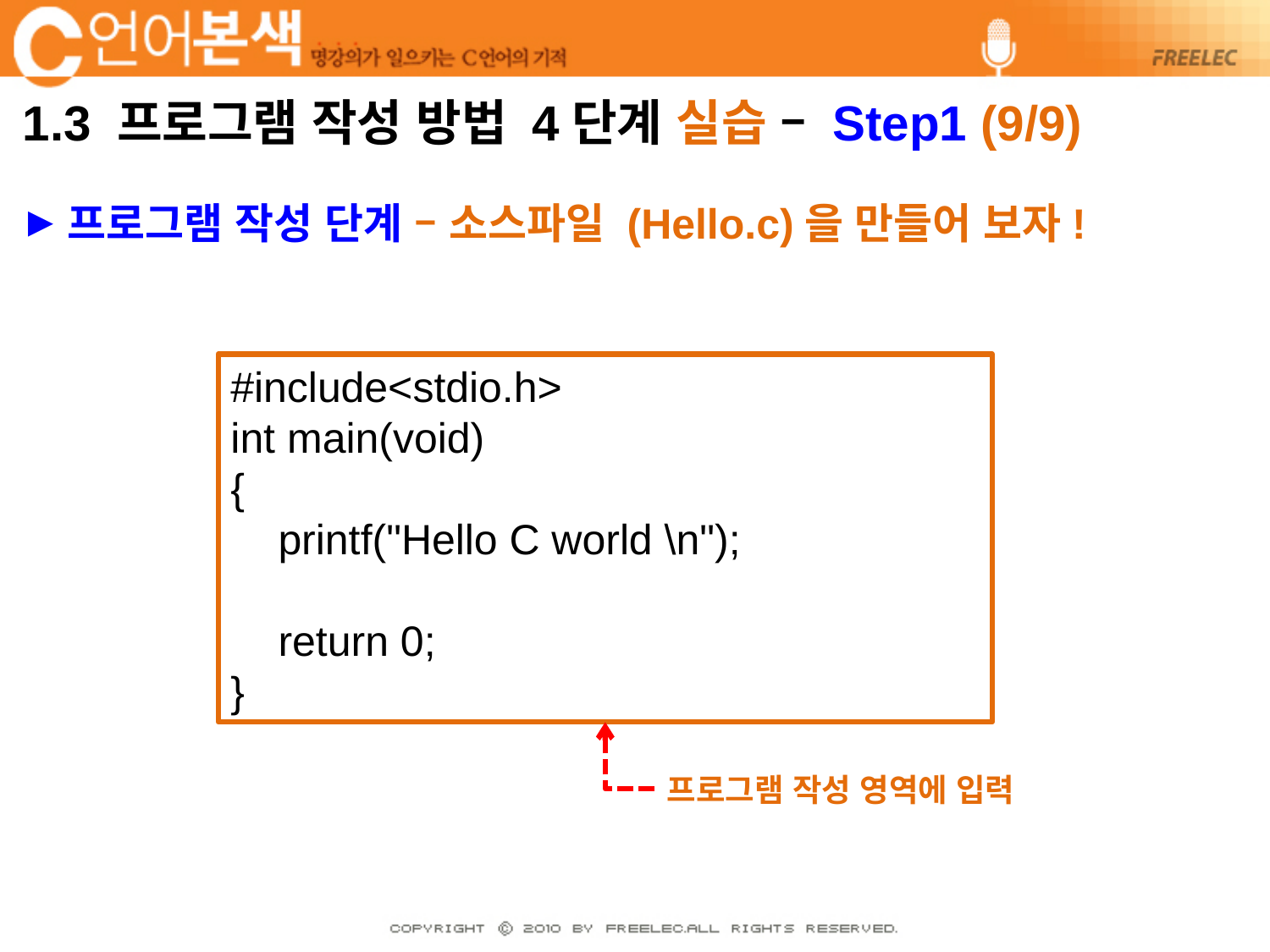

# 1.3 프로그램 작성 방법 4단계 실습 – Step1 (9/9)
프로그램 작성 단계 – 소스파일 (Hello.c)을 만들어 보자!

#include<stdio.h>
int main(void)
{
    printf("Hello C world \n");

    return 0;
}
프로그램 작성 영역에 입력